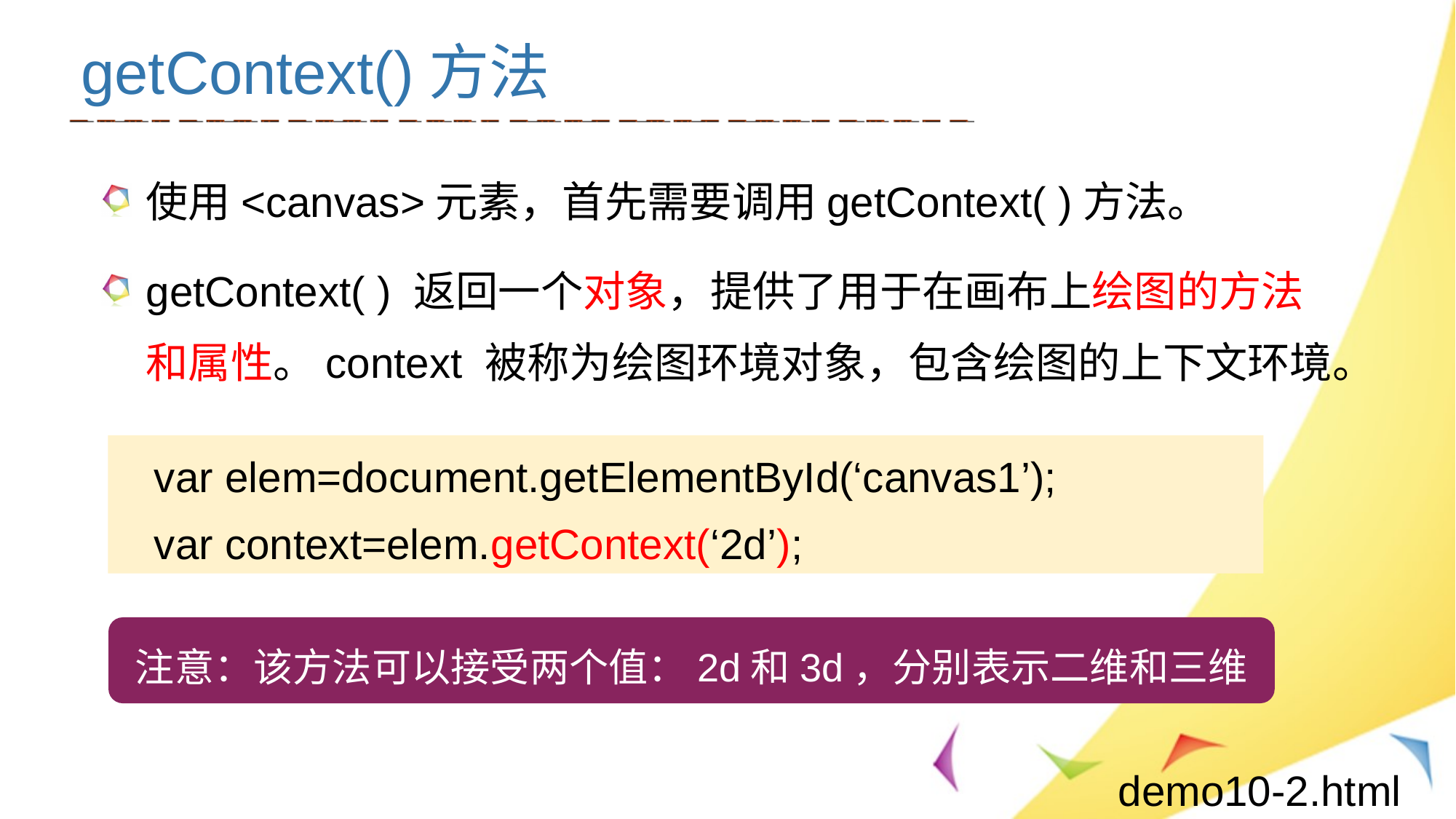

getContext()方法
使用<canvas>元素，首先需要调用getContext( )方法。
getContext( ) 返回一个对象，提供了用于在画布上绘图的方法和属性。context 被称为绘图环境对象，包含绘图的上下文环境。

   var elem=document.getElementById(‘canvas1’);
   var context=elem.getContext(‘2d’);
注意：该方法可以接受两个值：2d和3d，分别表示二维和三维
demo10-2.html